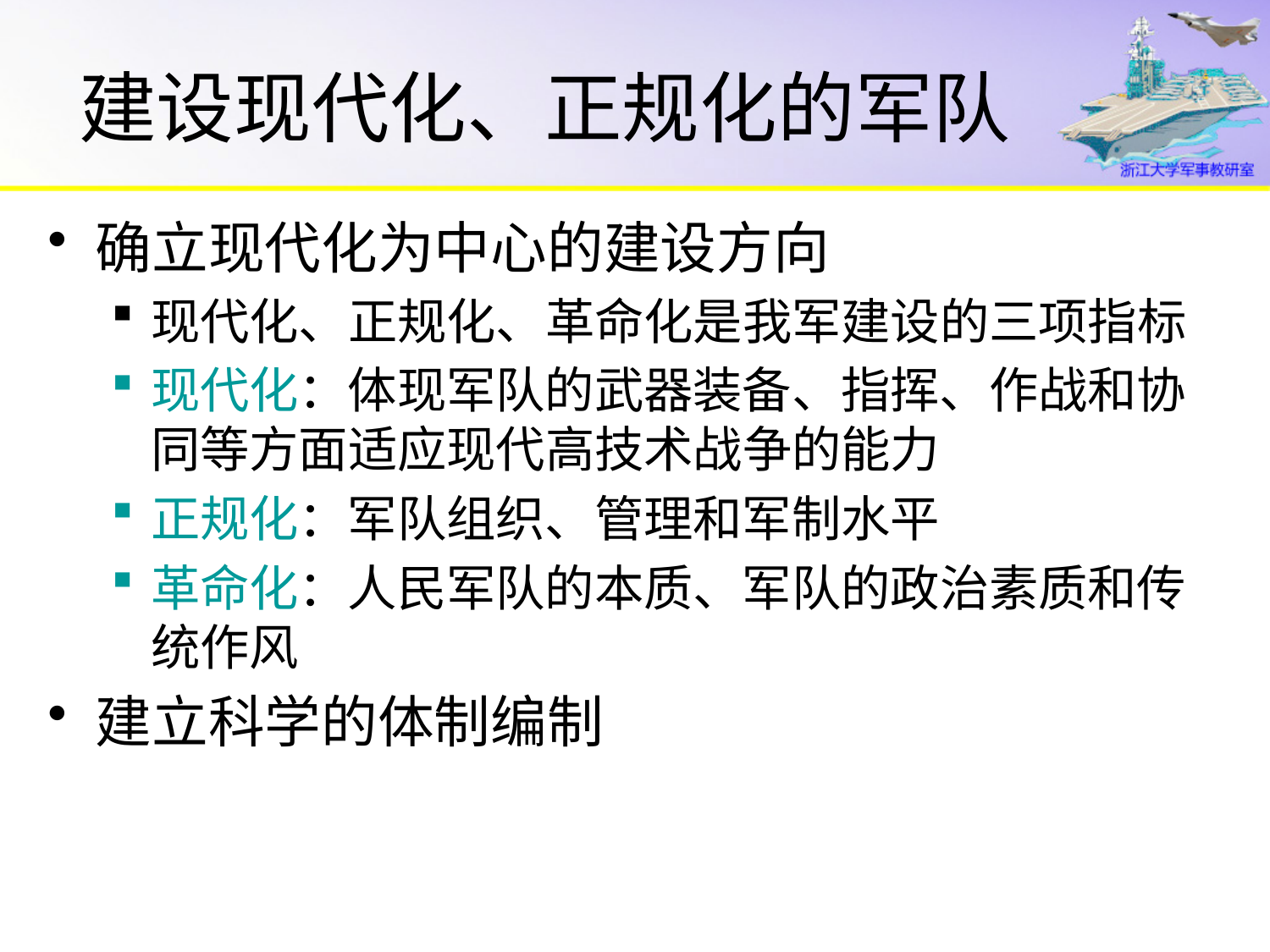

# 建设现代化、正规化的军队
确立现代化为中心的建设方向
现代化、正规化、革命化是我军建设的三项指标
现代化：体现军队的武器装备、指挥、作战和协同等方面适应现代高技术战争的能力
正规化：军队组织、管理和军制水平
革命化：人民军队的本质、军队的政治素质和传统作风
建立科学的体制编制